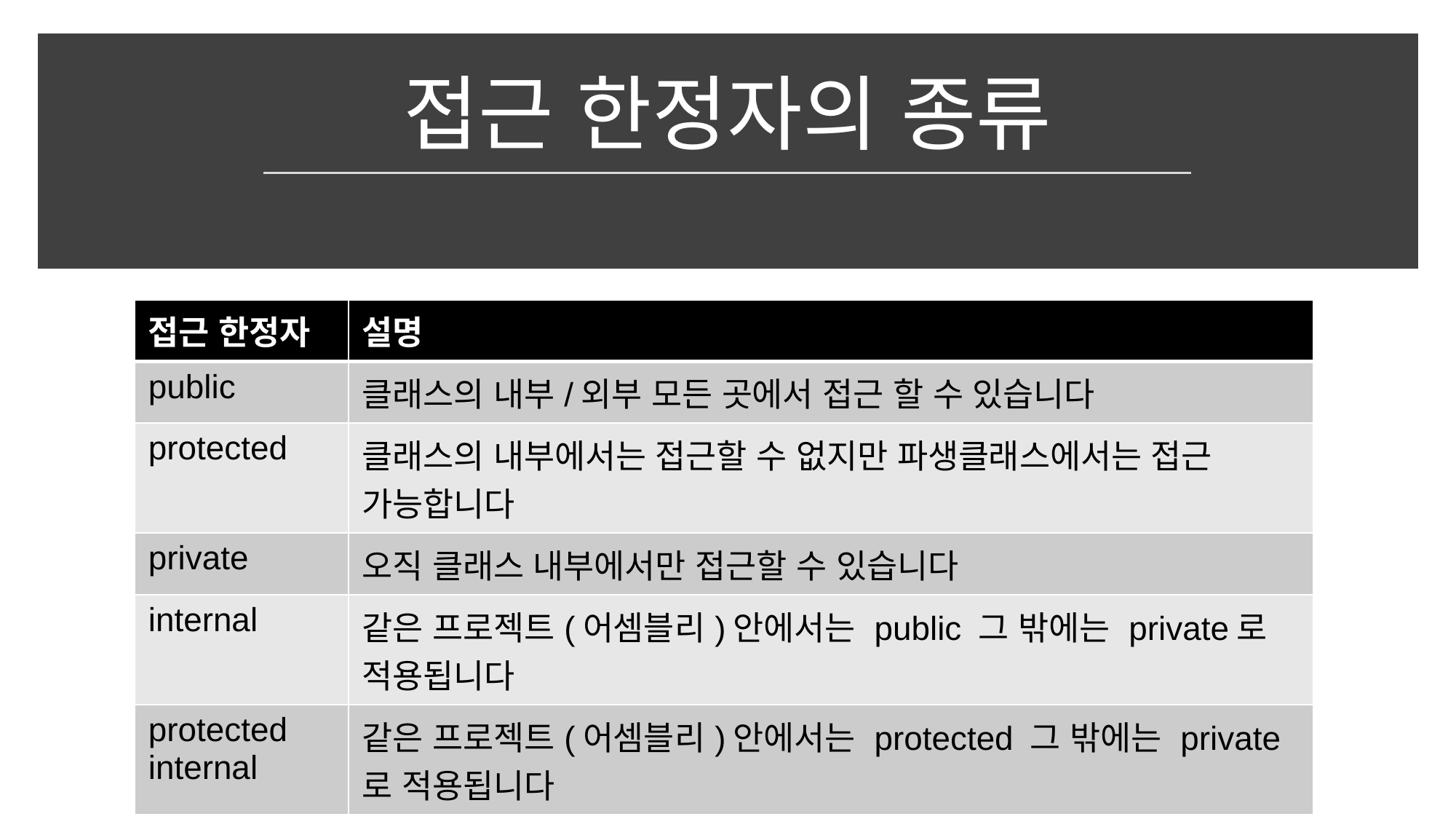

# 접근 한정자의 종류
| 접근 한정자 | 설명 |
| --- | --- |
| public | 클래스의 내부/외부 모든 곳에서 접근 할 수 있습니다 |
| protected | 클래스의 내부에서는 접근할 수 없지만 파생클래스에서는 접근 가능합니다 |
| private | 오직 클래스 내부에서만 접근할 수 있습니다 |
| internal | 같은 프로젝트(어셈블리)안에서는 public 그 밖에는 private로 적용됩니다 |
| protected internal | 같은 프로젝트(어셈블리)안에서는 protected 그 밖에는 private로 적용됩니다 |